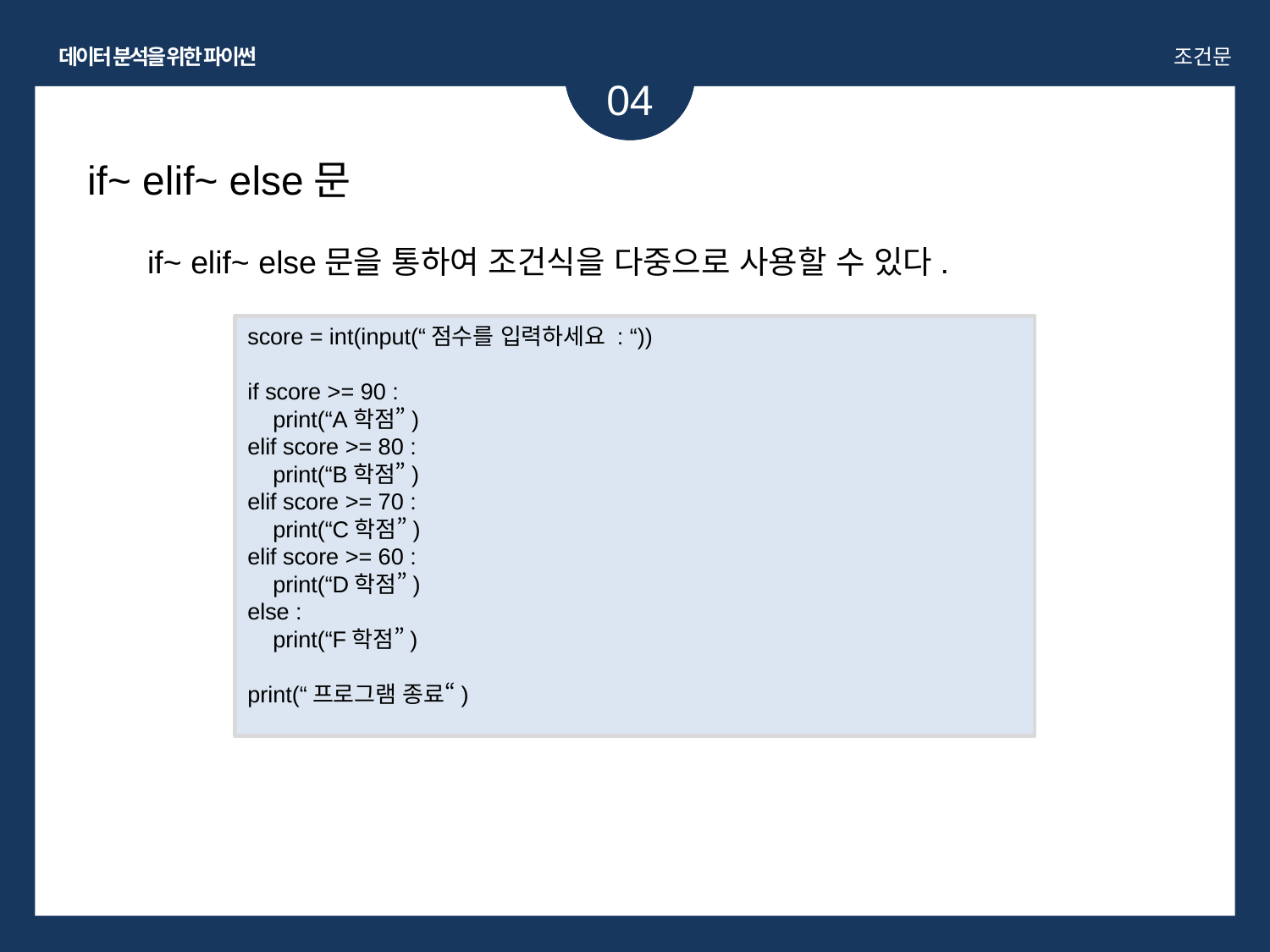

데이터 분석을 위한 파이썬
조건문
04
if~ elif~ else문
if~ elif~ else문을 통하여 조건식을 다중으로 사용할 수 있다.
score = int(input(“점수를 입력하세요 : “))

if score >= 90 :
    print(“A학점”)
elif score >= 80 :
    print(“B학점”)
elif score >= 70 :
    print(“C학점”)
elif score >= 60 :
    print(“D학점”)
else :
    print(“F학점”)

print(“프로그램 종료“)